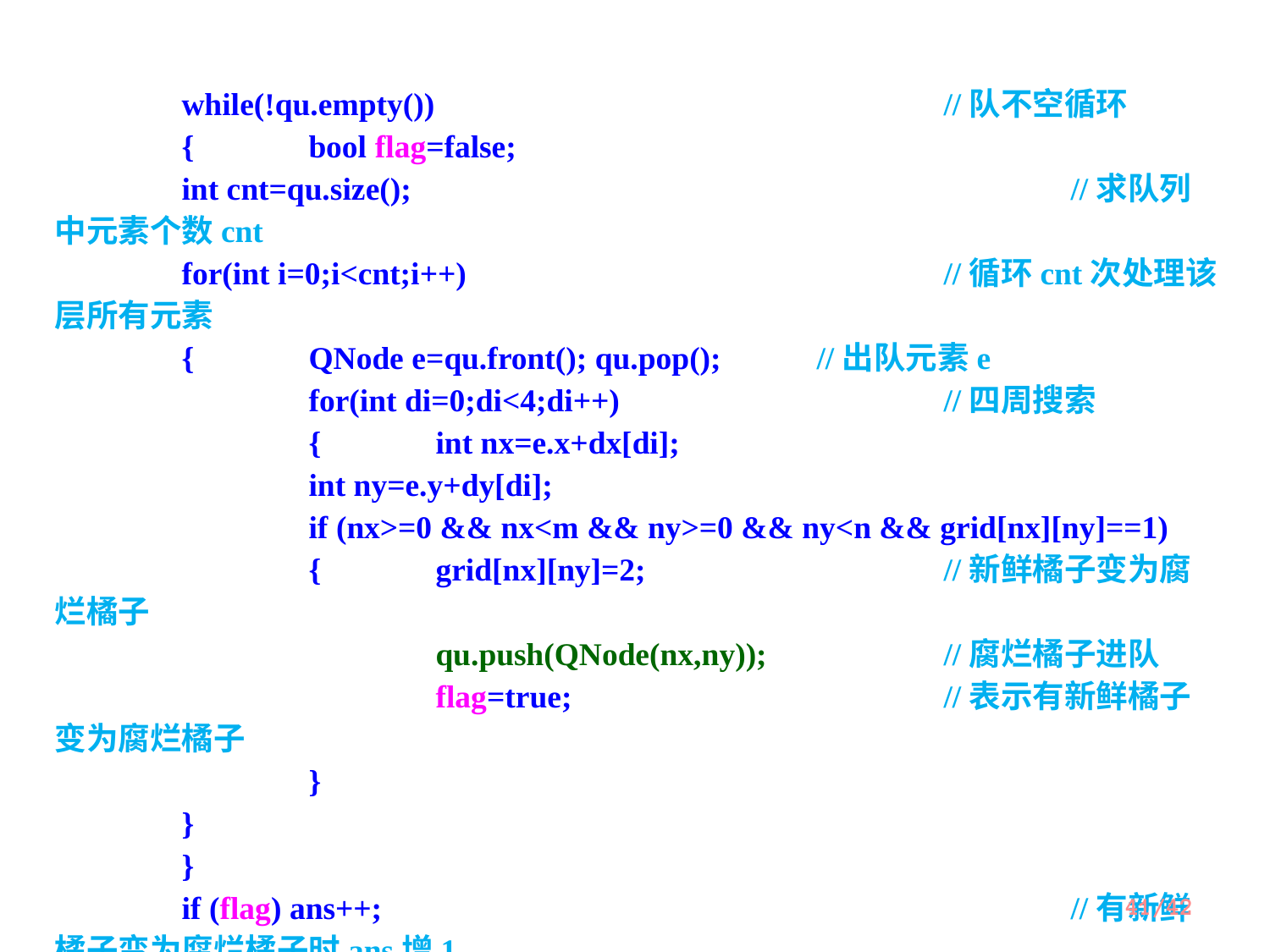

while(!qu.empty())                              			//队不空循环
      	{	bool flag=false;
            	int cnt=qu.size();                    				//求队列中元素个数cnt
            	for(int i=0;i<cnt;i++)                  			//循环cnt次处理该层所有元素
            	{	QNode e=qu.front(); qu.pop();          	//出队元素e
                	for(int di=0;di<4;di++)                 		//四周搜索
                	{	int nx=e.x+dx[di];
                    	int ny=e.y+dy[di];
                    	if (nx>=0 && nx<m && ny>=0 && ny<n && grid[nx][ny]==1)
                    	{	grid[nx][ny]=2;                 		//新鲜橘子变为腐烂橘子
                        		qu.push(QNode(nx,ny));       	//腐烂橘子进队
                        		flag=true;                      		//表示有新鲜橘子变为腐烂橘子
                    	}
               	}
            	}
            	if (flag) ans++;                        				//有新鲜橘子变为腐烂橘子时ans增1
      }
41/42